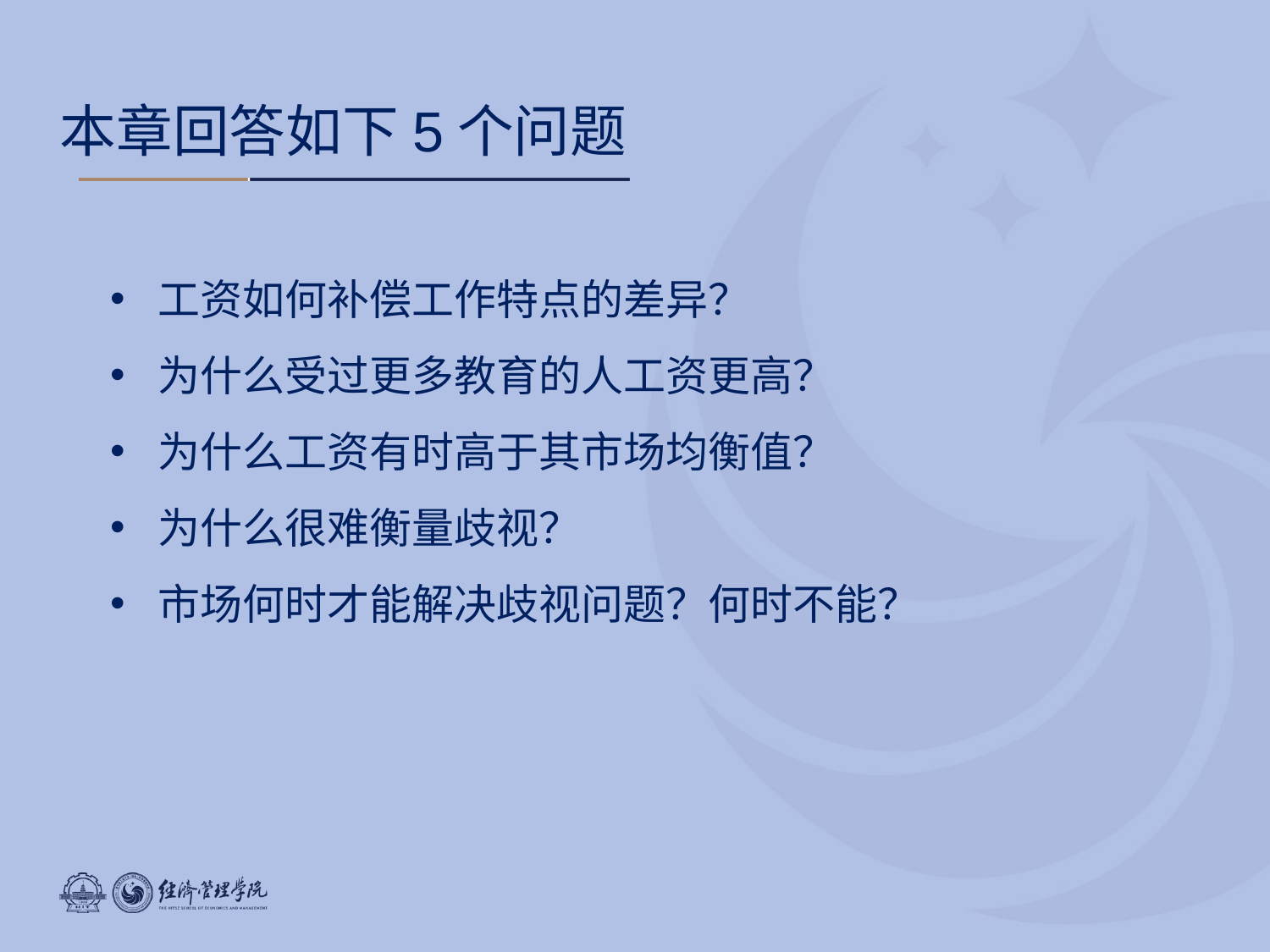

本章回答如下5个问题
工资如何补偿工作特点的差异？
为什么受过更多教育的人工资更高？
为什么工资有时高于其市场均衡值？
为什么很难衡量歧视？
市场何时才能解决歧视问题？何时不能？